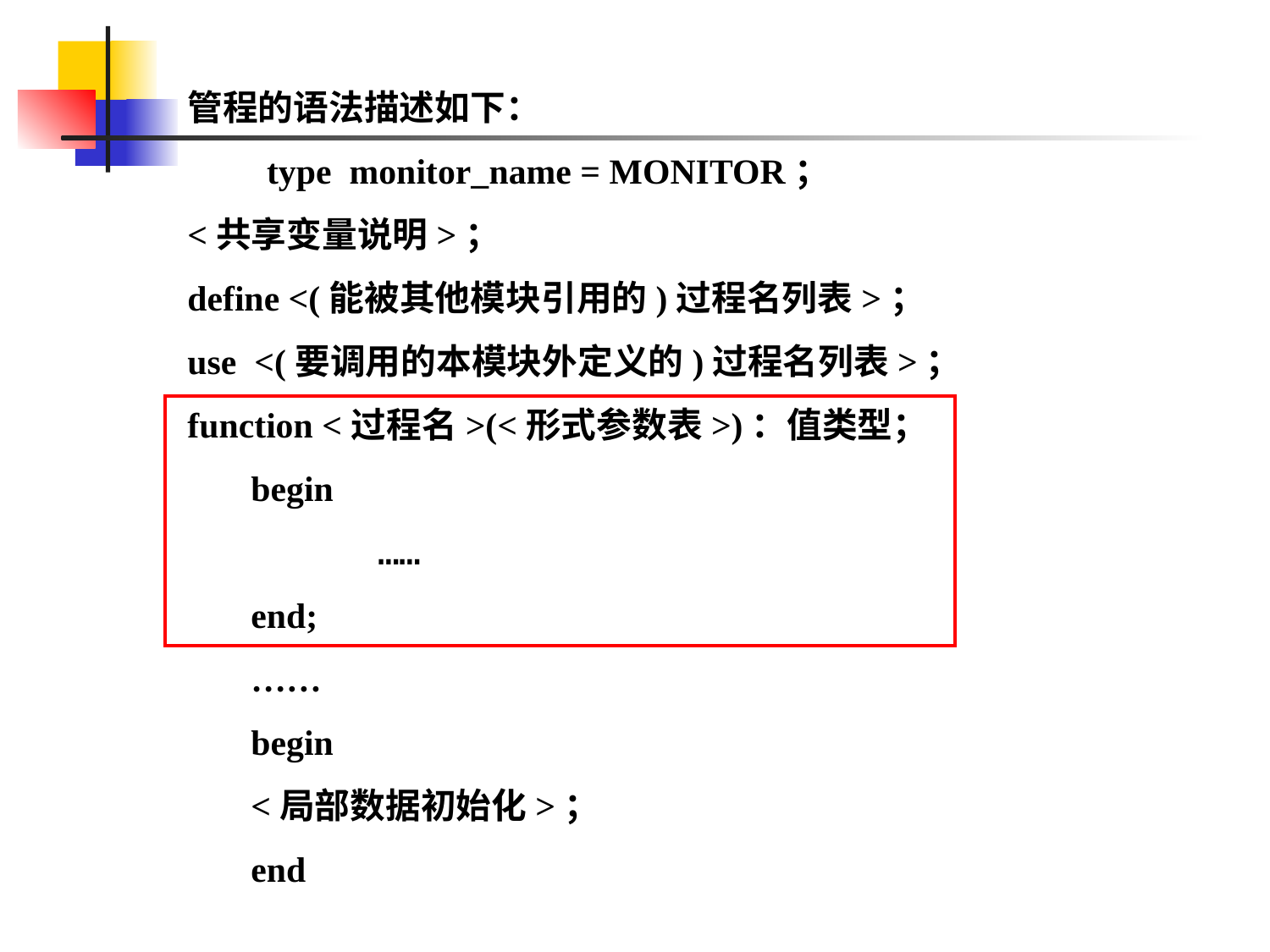

管程的语法描述如下：
　　type  monitor_name = MONITOR；
<共享变量说明>；
define <(能被其他模块引用的)过程名列表>；
use  <(要调用的本模块外定义的)过程名列表>；
function <过程名>(<形式参数表>)：值类型；
begin
 	……
end;
……
begin
<局部数据初始化>；
end